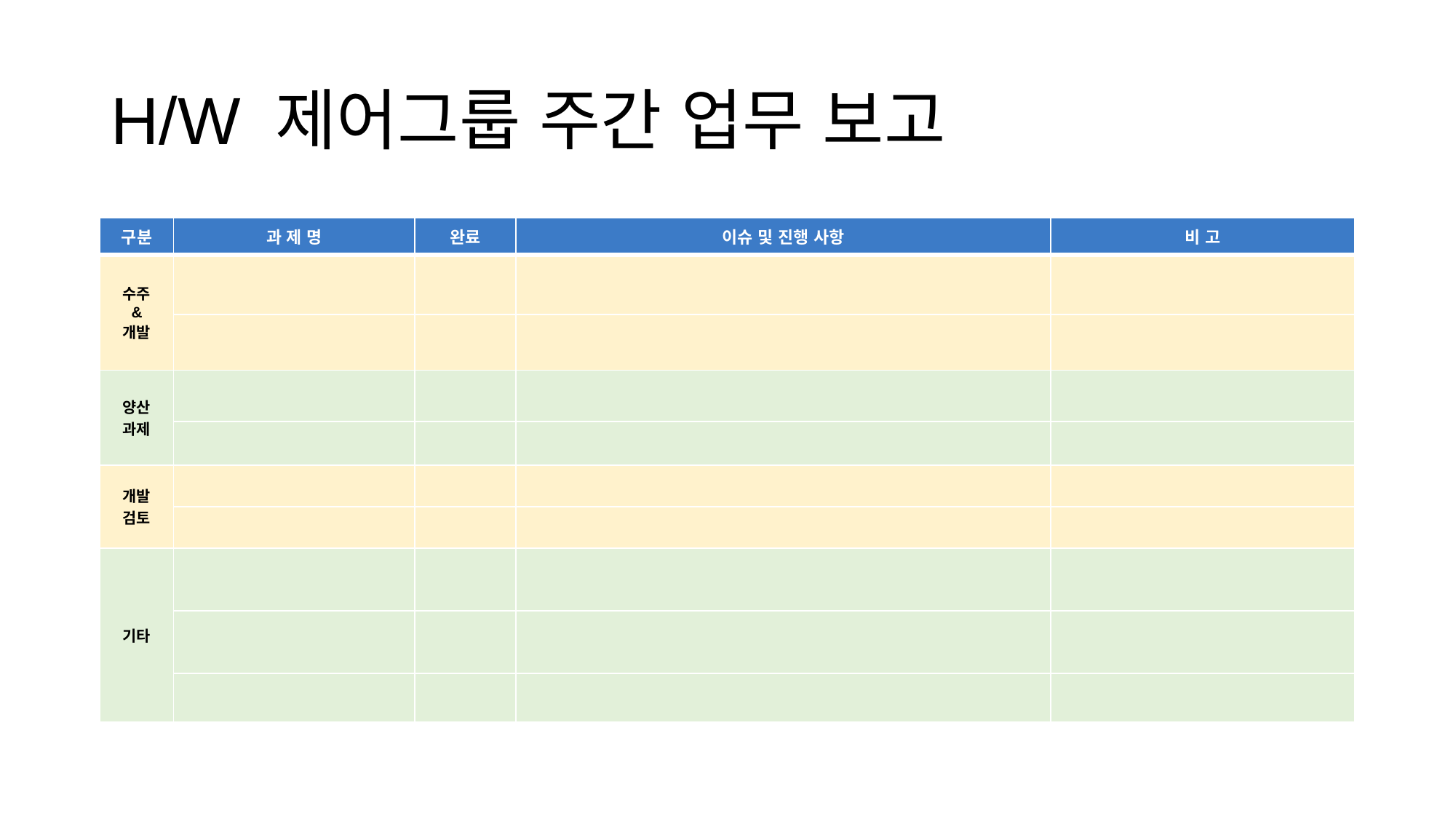

# H/W 제어그룹 주간 업무 보고
| 구분 | 과 제 명 | 완료 | 이슈 및 진행 사항 | 비 고 |
| --- | --- | --- | --- | --- |
| 수주 & 개발 |  |  |  |  |
|  |  |  |  |  |
| 양산 과제 |  |  |  |  |
|  |  |  |  |  |
| 개발 검토 |  |  |  |  |
|  |  |  |  |  |
| 기타 |  |  |  |  |
|  |  |  |  |  |
|  |  |  |  |  |